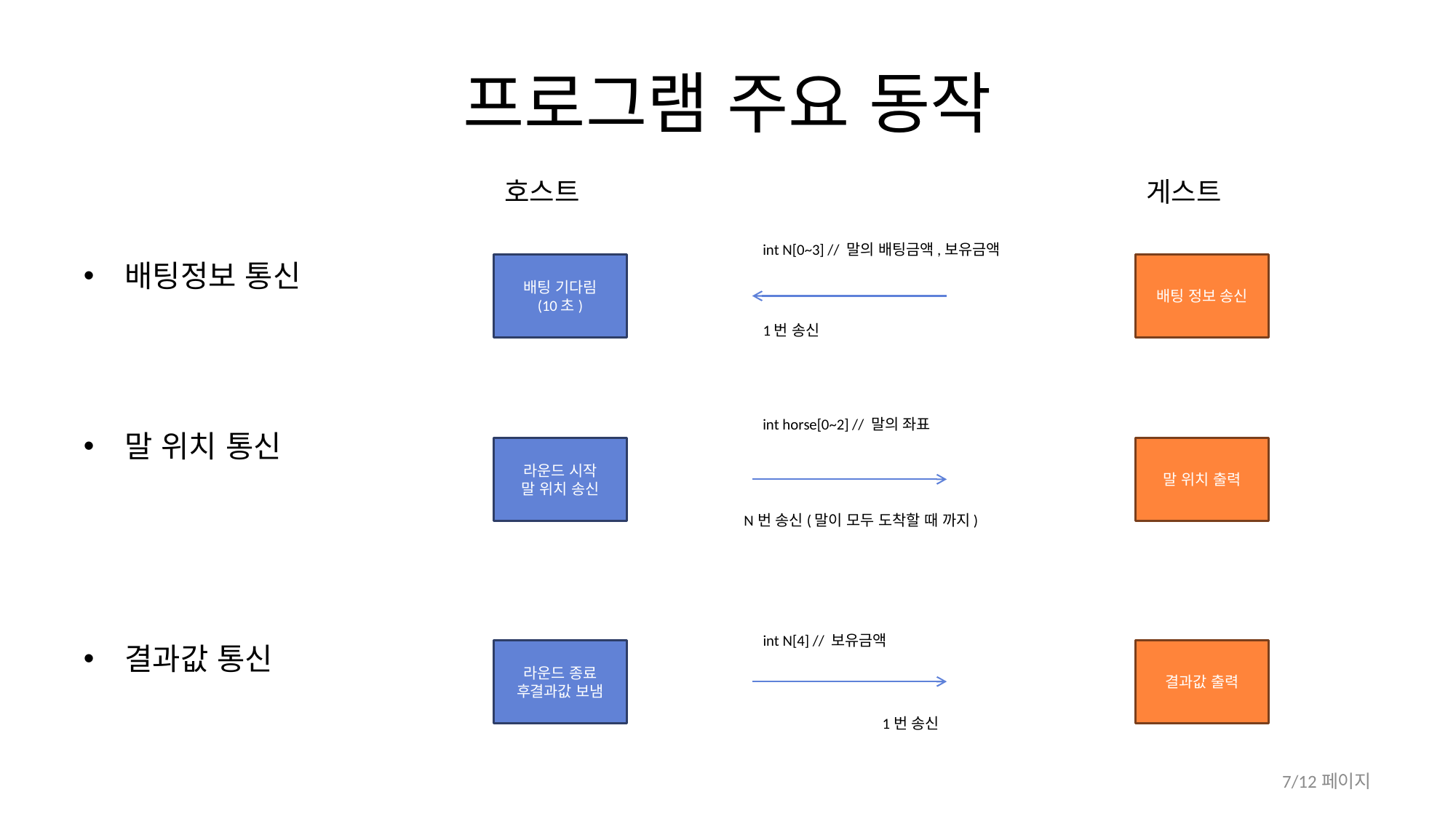

# 프로그램 주요 동작
호스트
게스트

int N[0~3] // 말의 배팅금액,보유금액
배팅 기다림
(10초)
배팅 정보 송신
1번 송신
int horse[0~2] // 말의 좌표
라운드 시작
말 위치 송신
말 위치 출력
N번 송신(말이 모두 도착할 때 까지)
int N[4] // 보유금액
라운드 종료 후결과값 보냄
결과값 출력
1번 송신

배팅정보 통신

말 위치 통신

결과값 통신

7/12페이지